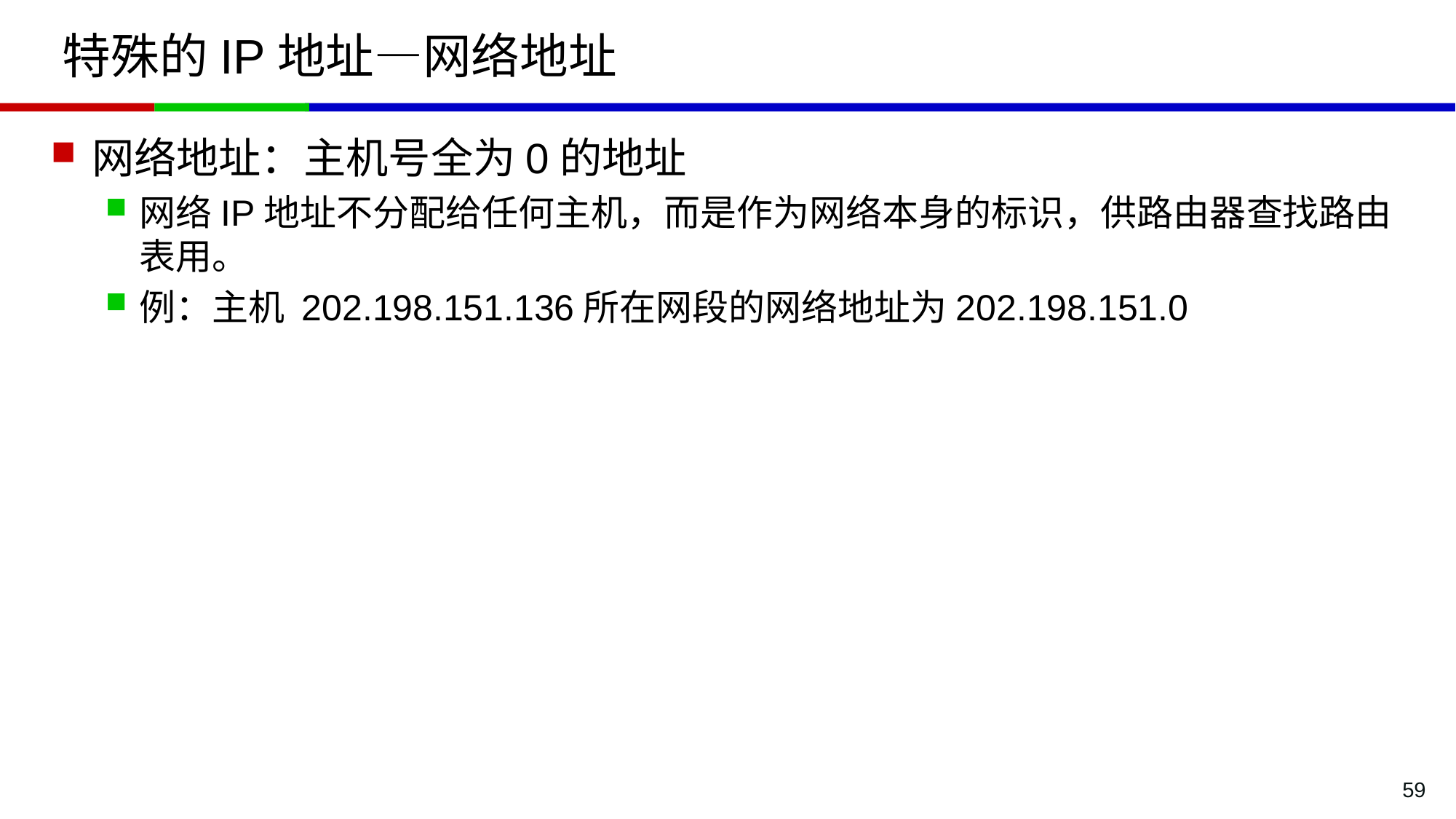

# 特殊的IP地址—网络地址
网络地址：主机号全为0的地址
网络IP地址不分配给任何主机，而是作为网络本身的标识，供路由器查找路由表用。
例：主机 202.198.151.136所在网段的网络地址为202.198.151.0
59